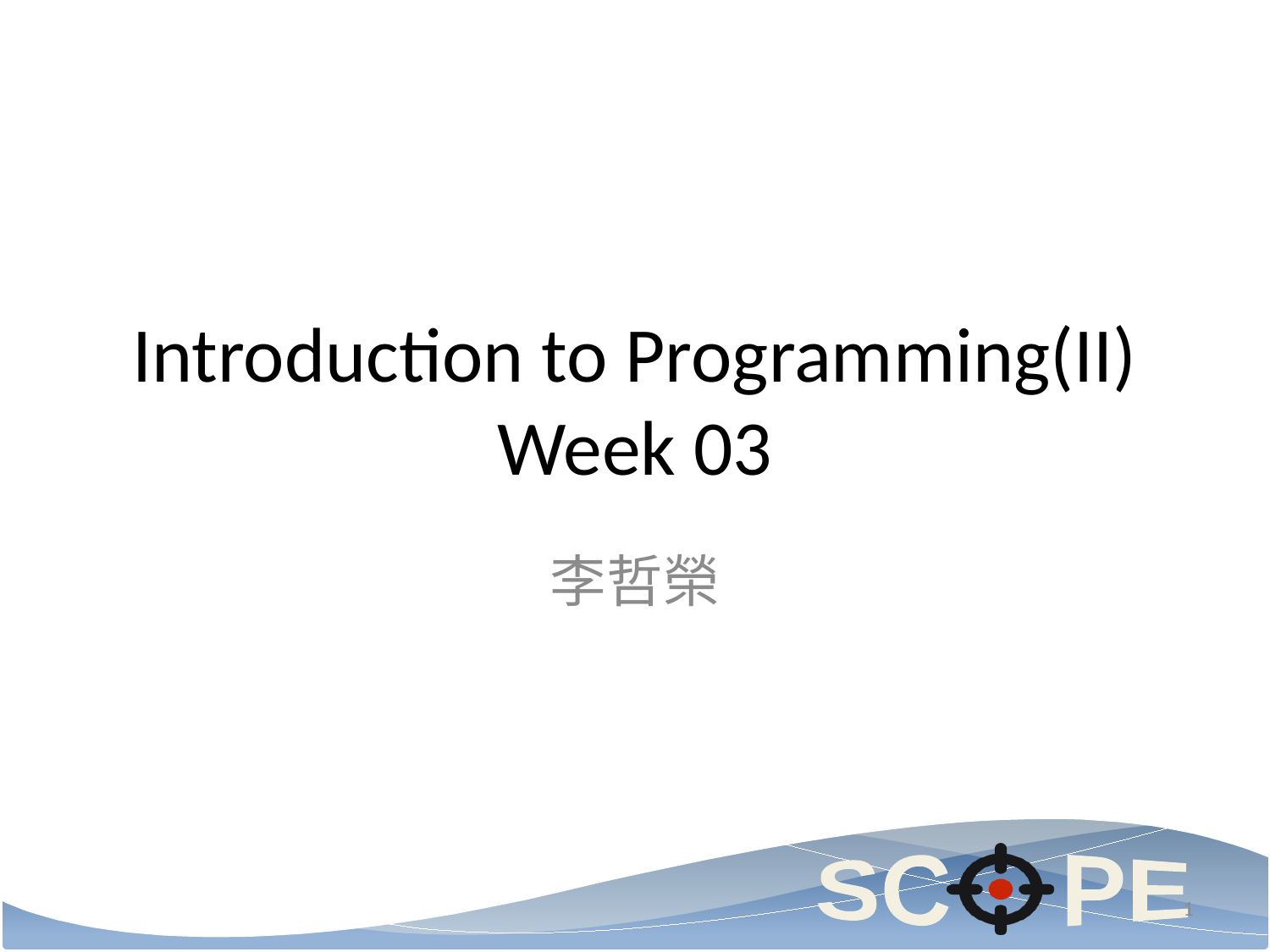

# Introduction to Programming(II) Week 03
李哲榮
1